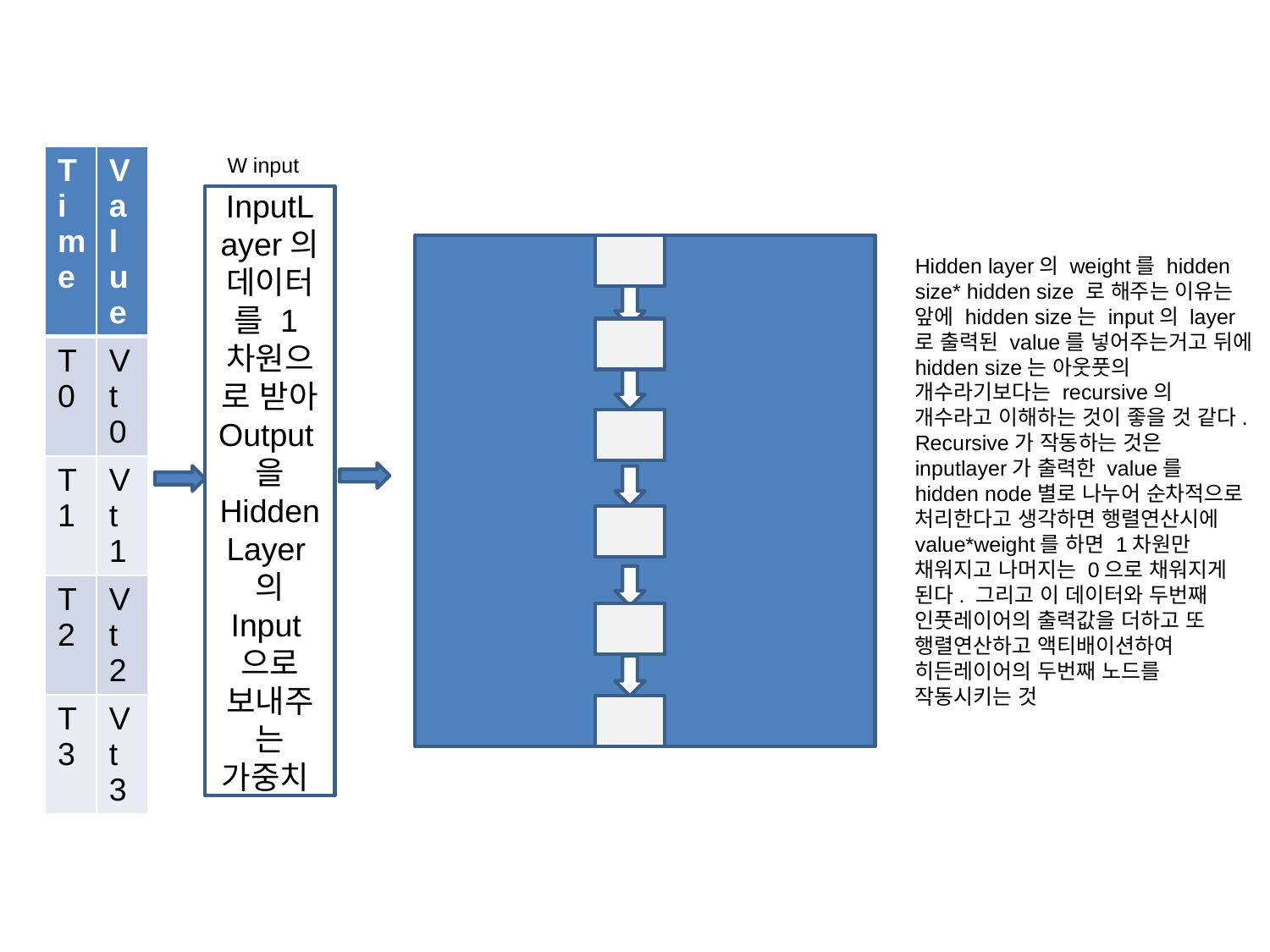

W input
| Time | Value |
| --- | --- |
| T0 | Vt0 |
| T1 | Vt1 |
| T2 | Vt2 |
| T3 | Vt3 |
InputLayer의 데이터를 1차원으로 받아 Output을 Hidden Layer의 Input으로 보내주는 가중치

Hidden layer의 weight를 hidden size* hidden size 로 해주는 이유는 앞에 hidden size는 input의 layer로 출력된 value를 넣어주는거고 뒤에 hidden size는 아웃풋의 개수라기보다는 recursive의 개수라고 이해하는 것이 좋을 것 같다. Recursive가 작동하는 것은 inputlayer가 출력한 value를 hidden node별로 나누어 순차적으로 처리한다고 생각하면 행렬연산시에 value*weight를 하면 1차원만 채워지고 나머지는 0으로 채워지게 된다. 그리고 이 데이터와 두번째 인풋레이어의 출력값을 더하고 또 행렬연산하고 액티배이션하여 히든레이어의 두번째 노드를 작동시키는 것